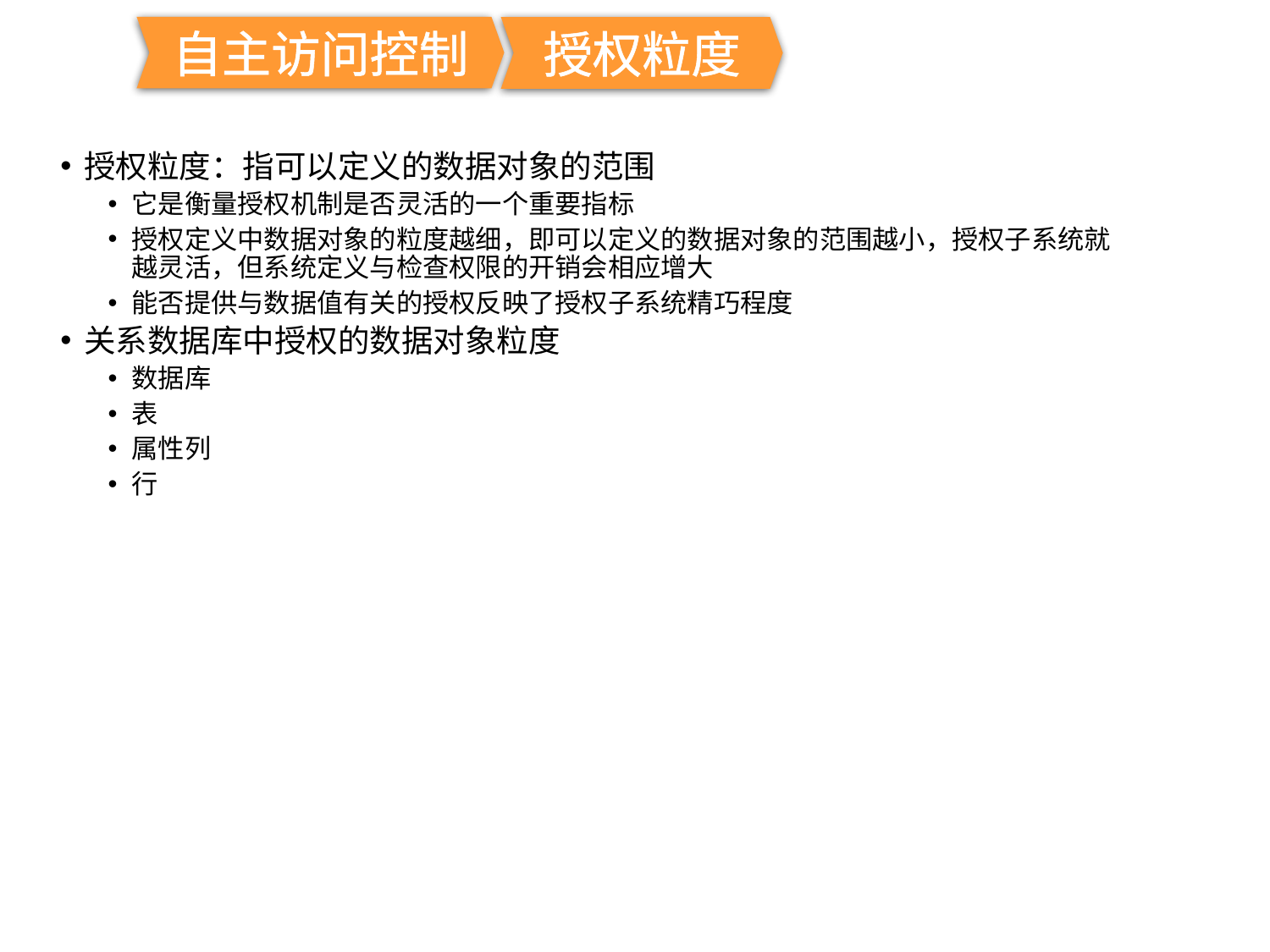

自主访问控制
授权粒度

授权粒度：指可以定义的数据对象的范围
它是衡量授权机制是否灵活的一个重要指标
授权定义中数据对象的粒度越细，即可以定义的数据对象的范围越小，授权子系统就越灵活，但系统定义与检查权限的开销会相应增大
能否提供与数据值有关的授权反映了授权子系统精巧程度
关系数据库中授权的数据对象粒度
数据库
表
属性列
行